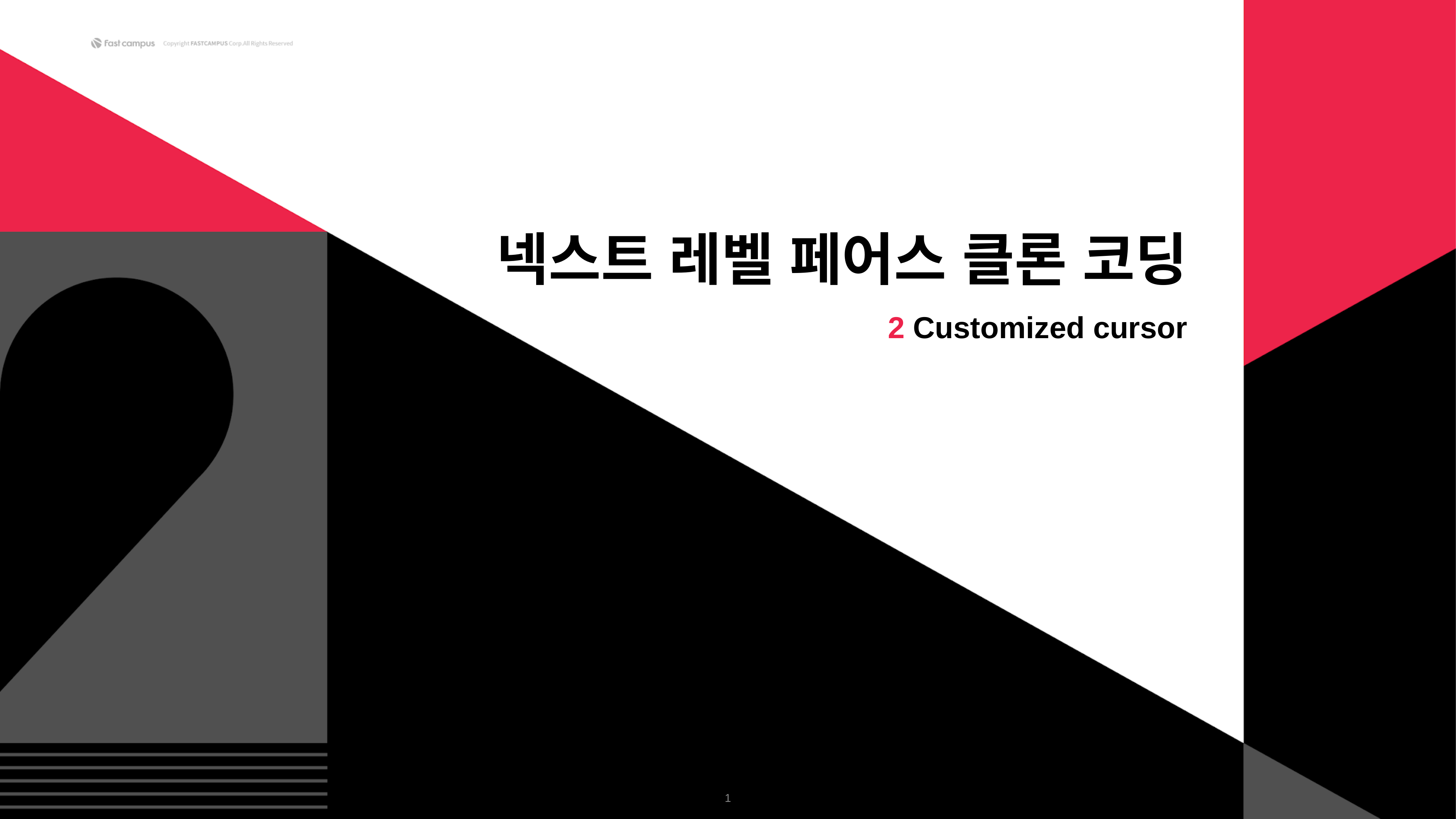

넥스트 레벨 페어스 클론 코딩

2 Customized cursor
1